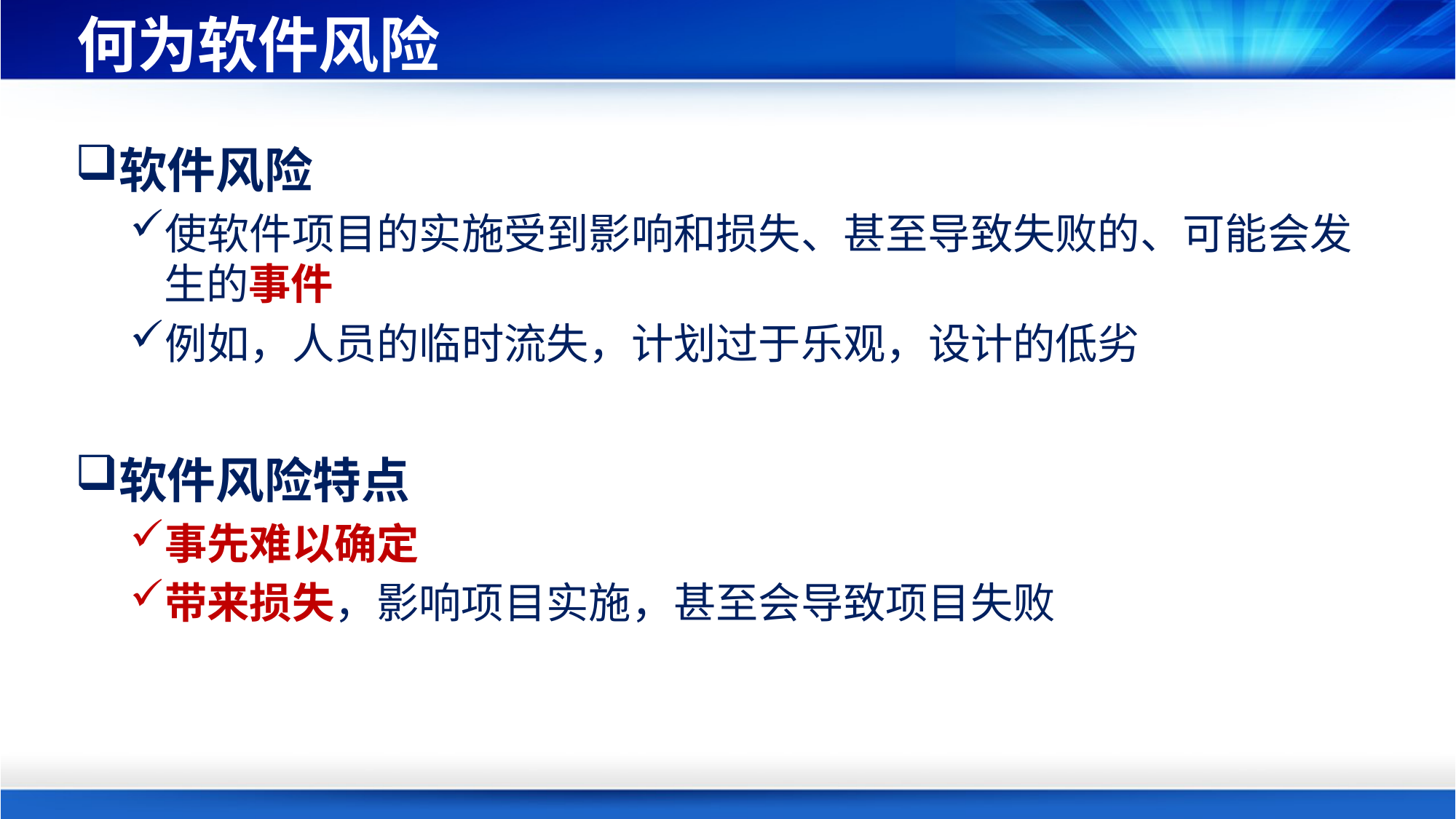

# 何为软件风险
软件风险
使软件项目的实施受到影响和损失、甚至导致失败的、可能会发生的事件
例如，人员的临时流失，计划过于乐观，设计的低劣

软件风险特点
事先难以确定
带来损失，影响项目实施，甚至会导致项目失败